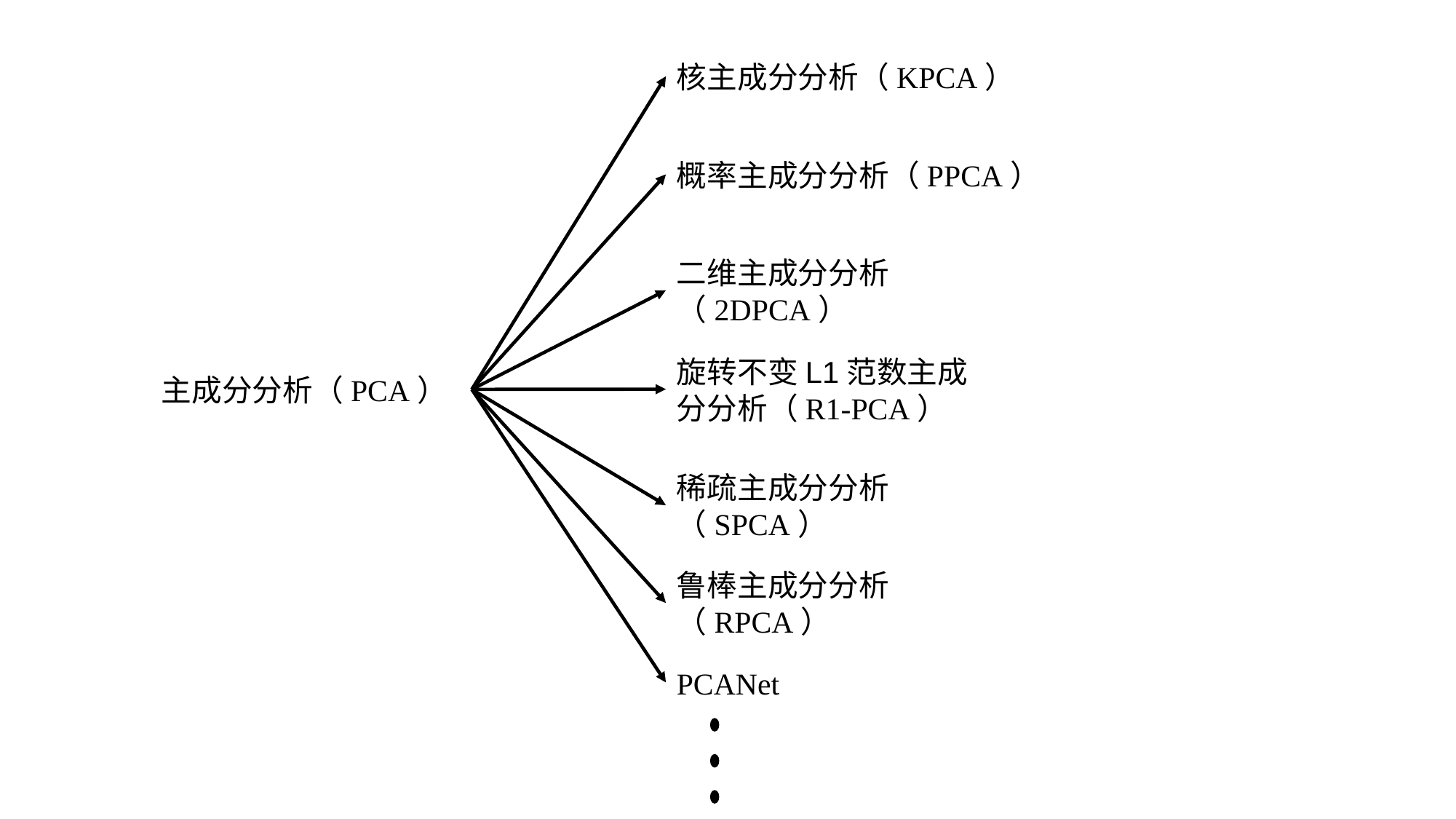

核主成分分析（KPCA）
概率主成分分析（PPCA）
二维主成分分析（2DPCA）
旋转不变L1范数主成分分析（R1-PCA）
主成分分析（PCA）
稀疏主成分分析（SPCA）
鲁棒主成分分析（RPCA）
PCANet